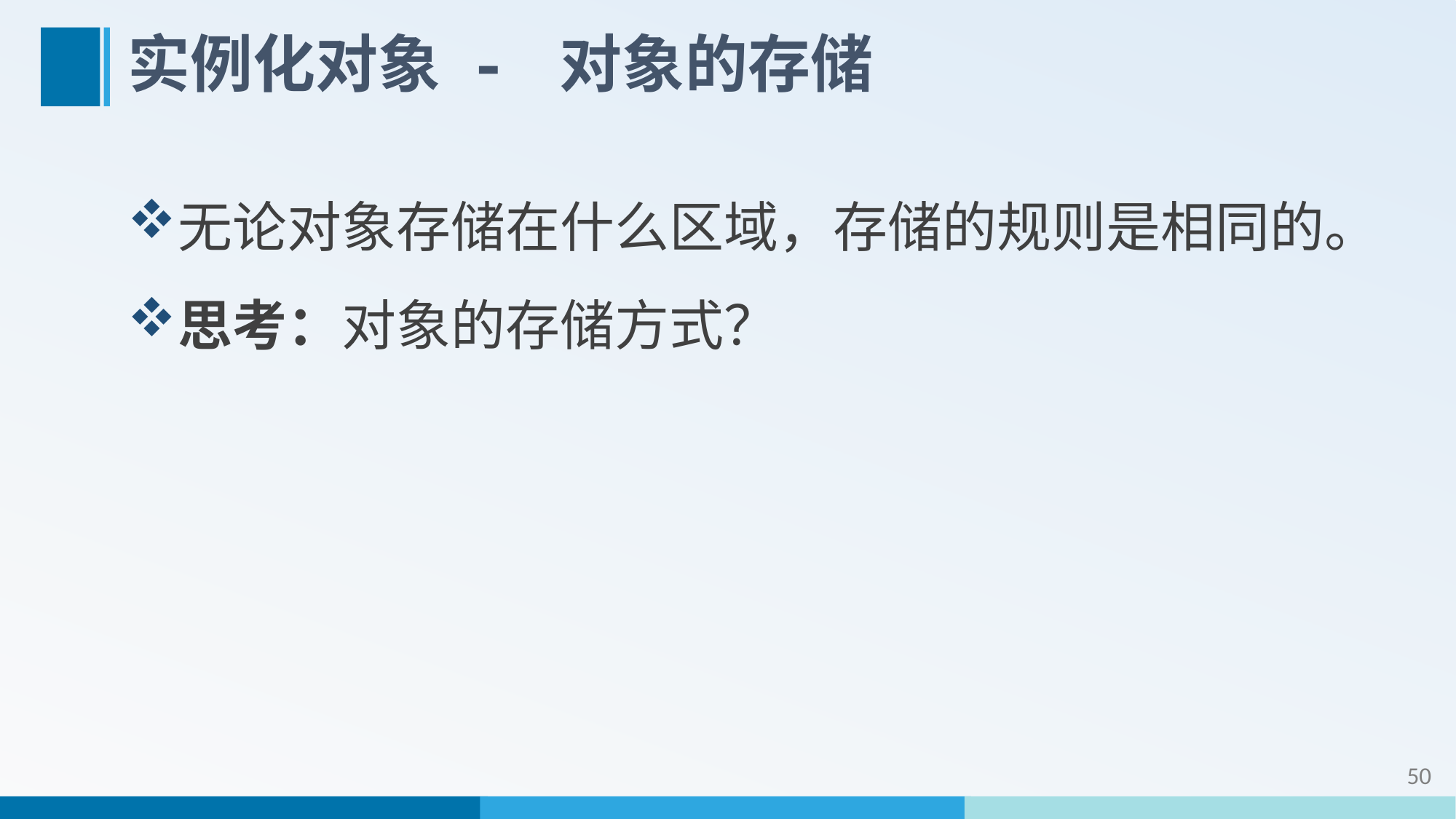

# 实例化对象 - 对象的存储
无论对象存储在什么区域，存储的规则是相同的。
思考：对象的存储方式？